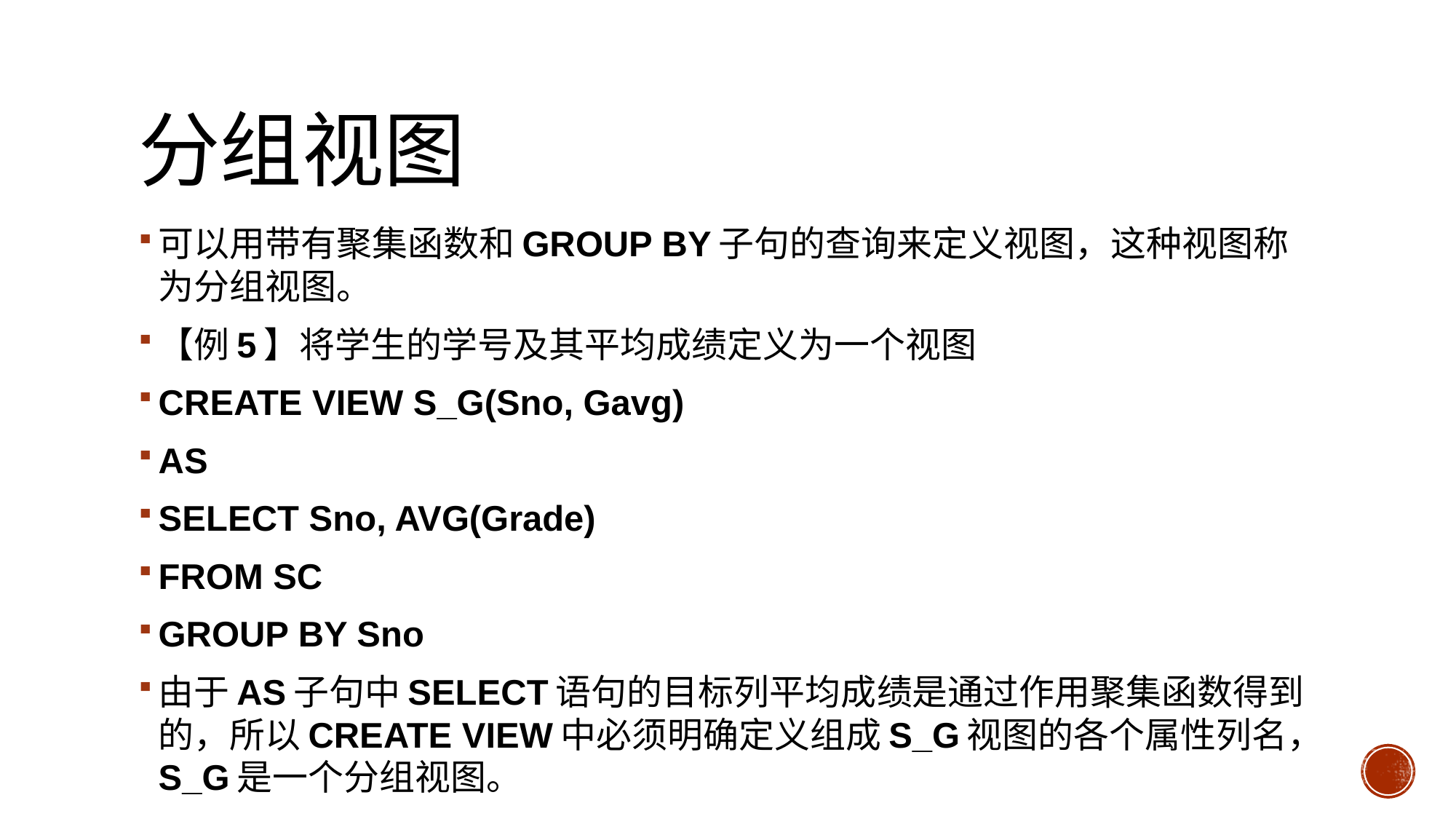

# 分组视图
可以用带有聚集函数和GROUP BY子句的查询来定义视图，这种视图称为分组视图。
【例5】将学生的学号及其平均成绩定义为一个视图
CREATE VIEW S_G(Sno, Gavg)
AS
SELECT Sno, AVG(Grade)
FROM SC
GROUP BY Sno
由于AS子句中SELECT语句的目标列平均成绩是通过作用聚集函数得到的，所以CREATE VIEW中必须明确定义组成S_G视图的各个属性列名，S_G是一个分组视图。

30